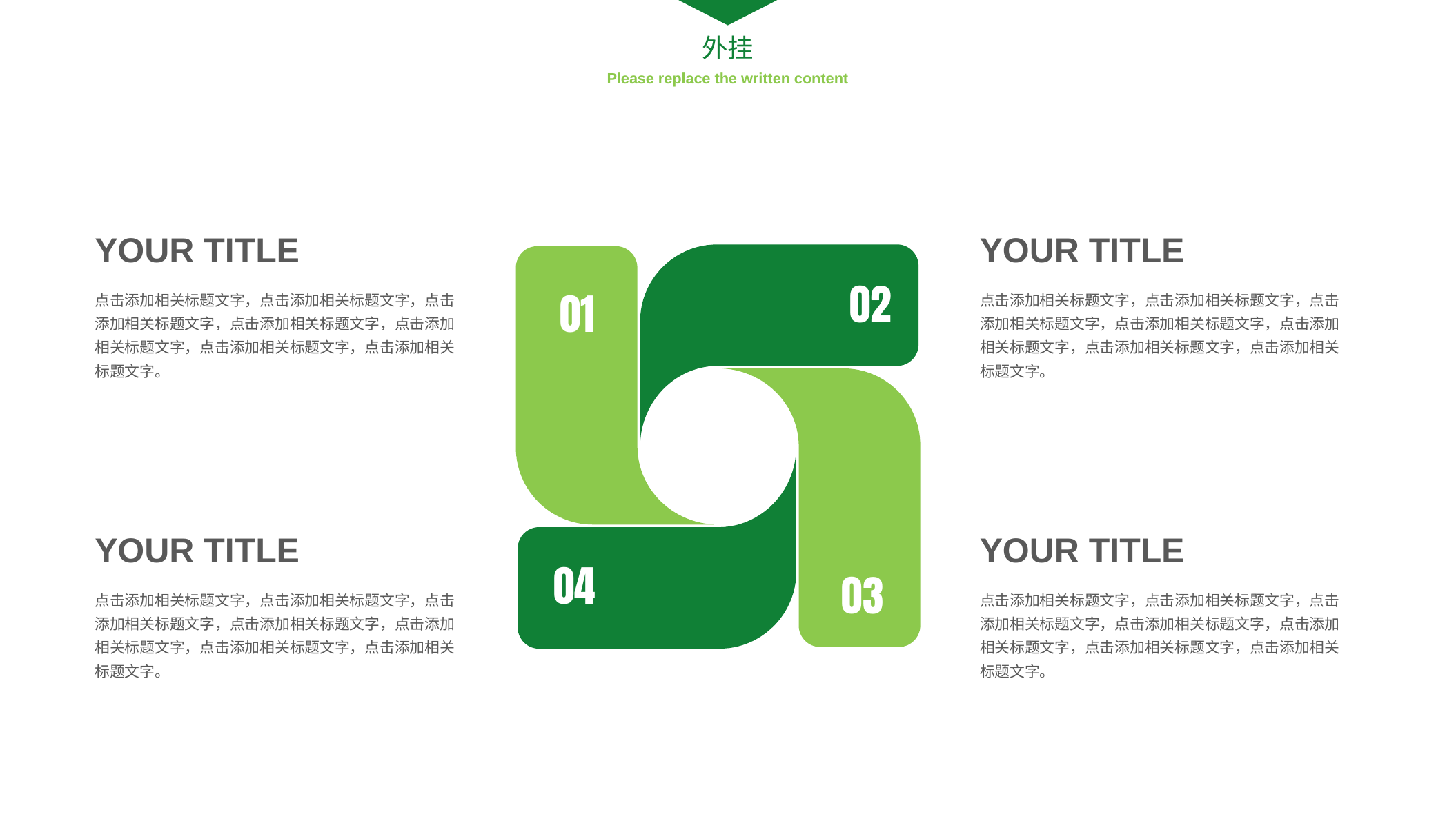

外挂
Please replace the written content
 YOUR TITLE
 YOUR TITLE

02
点击添加相关标题文字，点击添加相关标题文字，点击添加相关标题文字，点击添加相关标题文字，点击添加相关标题文字，点击添加相关标题文字，点击添加相关标题文字。
点击添加相关标题文字，点击添加相关标题文字，点击添加相关标题文字，点击添加相关标题文字，点击添加相关标题文字，点击添加相关标题文字，点击添加相关标题文字。
01
 YOUR TITLE
 YOUR TITLE
04
03
点击添加相关标题文字，点击添加相关标题文字，点击添加相关标题文字，点击添加相关标题文字，点击添加相关标题文字，点击添加相关标题文字，点击添加相关标题文字。
点击添加相关标题文字，点击添加相关标题文字，点击添加相关标题文字，点击添加相关标题文字，点击添加相关标题文字，点击添加相关标题文字，点击添加相关标题文字。